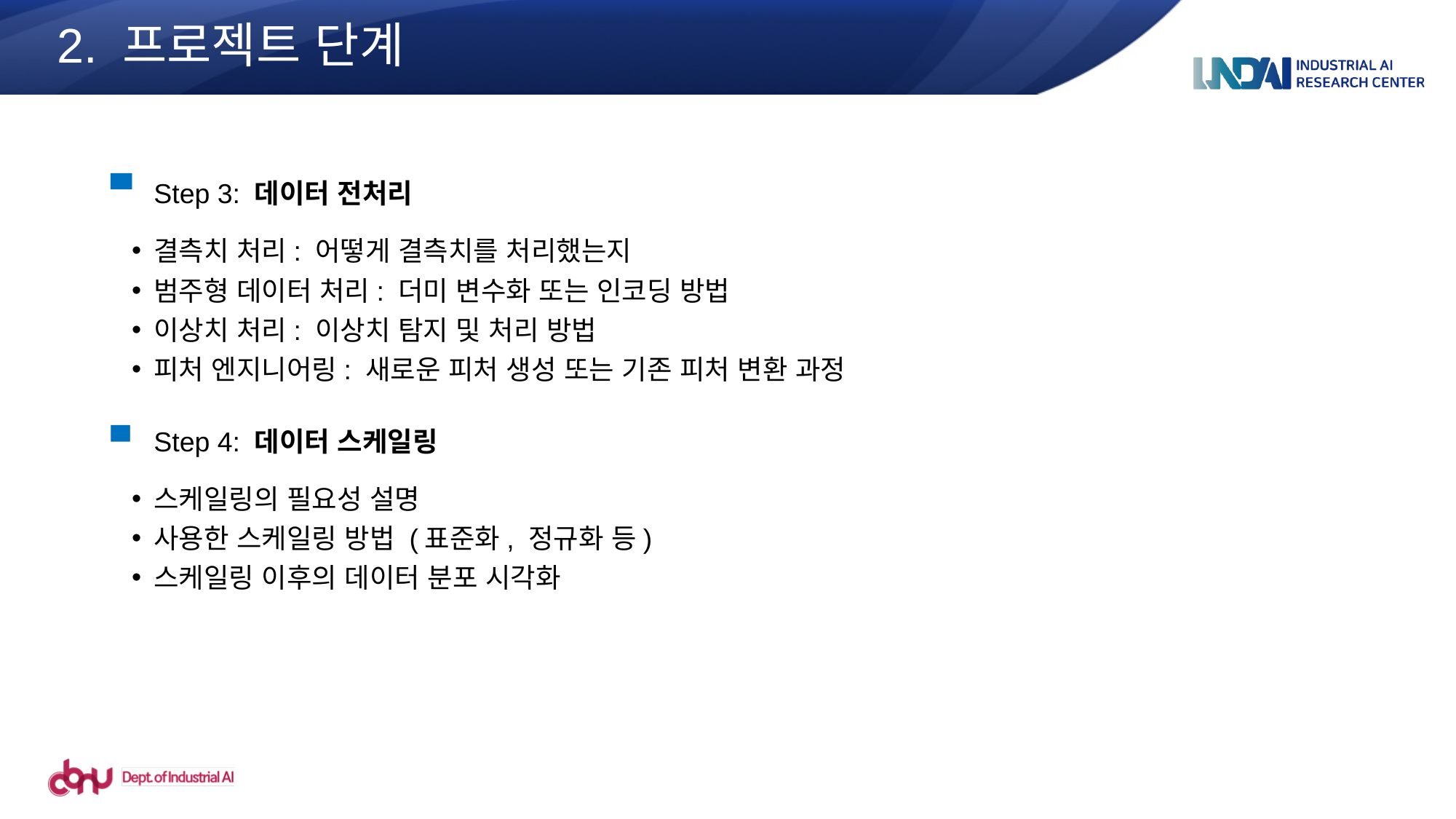

2. 프로젝트 단계
Step 3: 데이터 전처리
결측치 처리: 어떻게 결측치를 처리했는지
범주형 데이터 처리: 더미 변수화 또는 인코딩 방법
이상치 처리: 이상치 탐지 및 처리 방법
피처 엔지니어링: 새로운 피처 생성 또는 기존 피처 변환 과정

Step 4: 데이터 스케일링
스케일링의 필요성 설명
사용한 스케일링 방법 (표준화, 정규화 등)
스케일링 이후의 데이터 분포 시각화